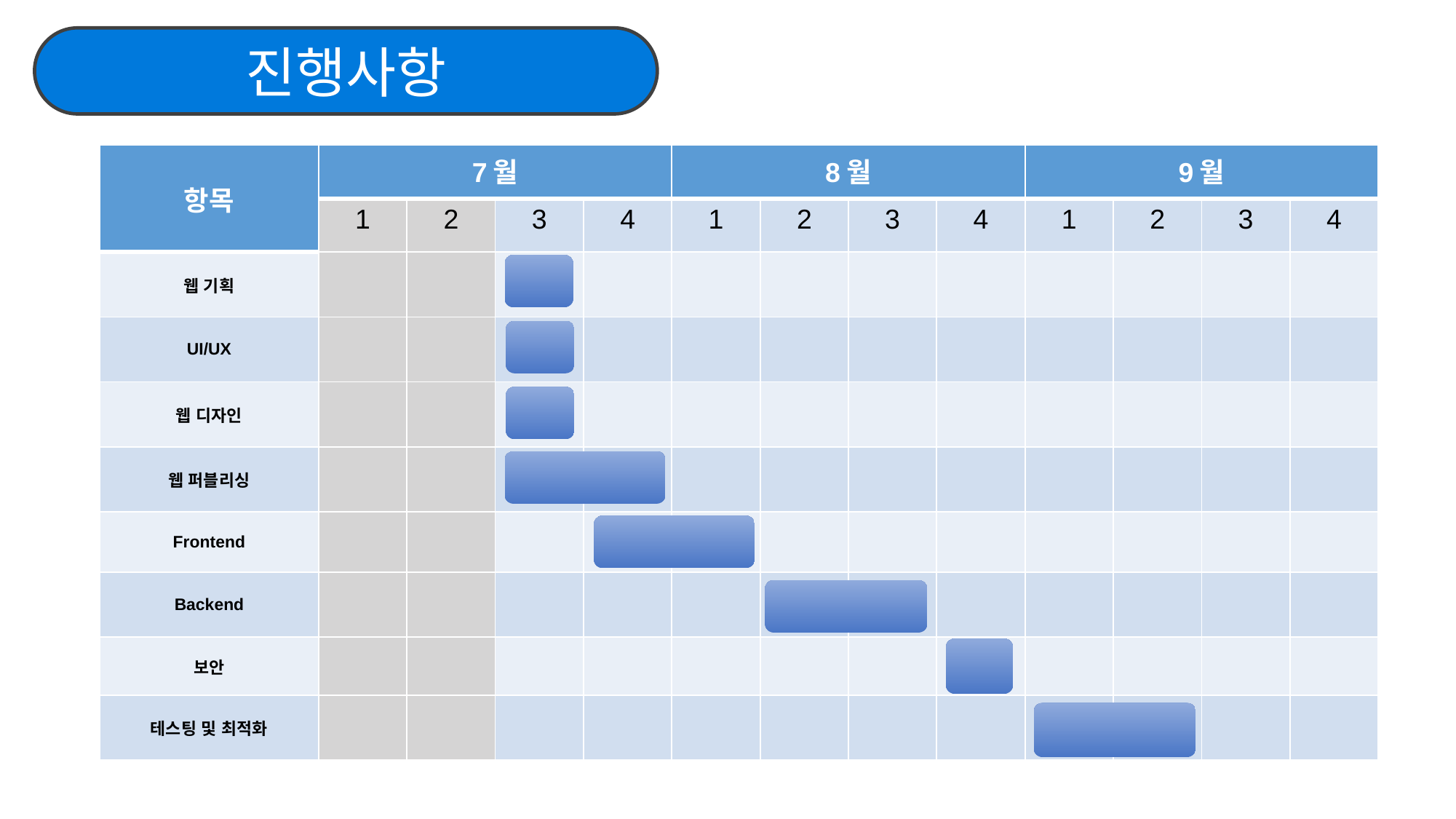

진행사항
| 항목 | 7월 |  |  |  | 8월 |  |  |  | 9월 |  |  |  |
| --- | --- | --- | --- | --- | --- | --- | --- | --- | --- | --- | --- | --- |
|  | 1 | 2 | 3 | 4 | 1 | 2 | 3 | 4 | 1 | 2 | 3 | 4 |
| 웹 기획 |  |  |  |  |  |  |  |  |  |  |  |  |
| UI/UX |  |  |  |  |  |  |  |  |  |  |  |  |
| 웹 디자인 |  |  |  |  |  |  |  |  |  |  |  |  |
| 웹 퍼블리싱 |  |  |  |  |  |  |  |  |  |  |  |  |
| Frontend |  |  |  |  |  |  |  |  |  |  |  |  |
| Backend |  |  |  |  |  |  |  |  |  |  |  |  |
| 보안 |  |  |  |  |  |  |  |  |  |  |  |  |
| 테스팅 및 최적화 |  |  |  |  |  |  |  |  |  |  |  |  |